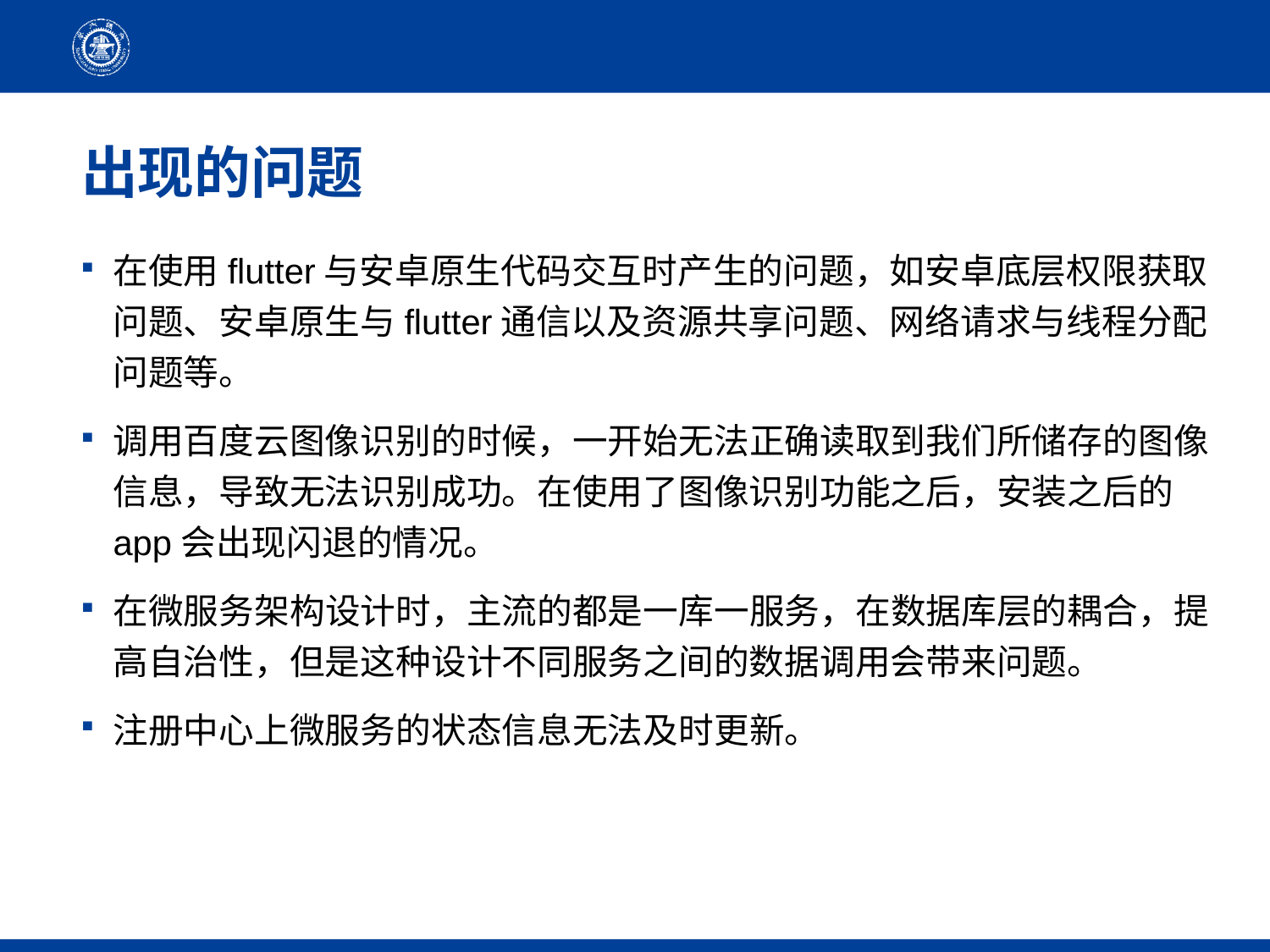

# 出现的问题
在使用flutter与安卓原生代码交互时产生的问题，如安卓底层权限获取问题、安卓原生与flutter通信以及资源共享问题、网络请求与线程分配问题等。
调用百度云图像识别的时候，一开始无法正确读取到我们所储存的图像信息，导致无法识别成功。在使用了图像识别功能之后，安装之后的app会出现闪退的情况。
在微服务架构设计时，主流的都是一库一服务，在数据库层的耦合，提高自治性，但是这种设计不同服务之间的数据调用会带来问题。
注册中心上微服务的状态信息无法及时更新。